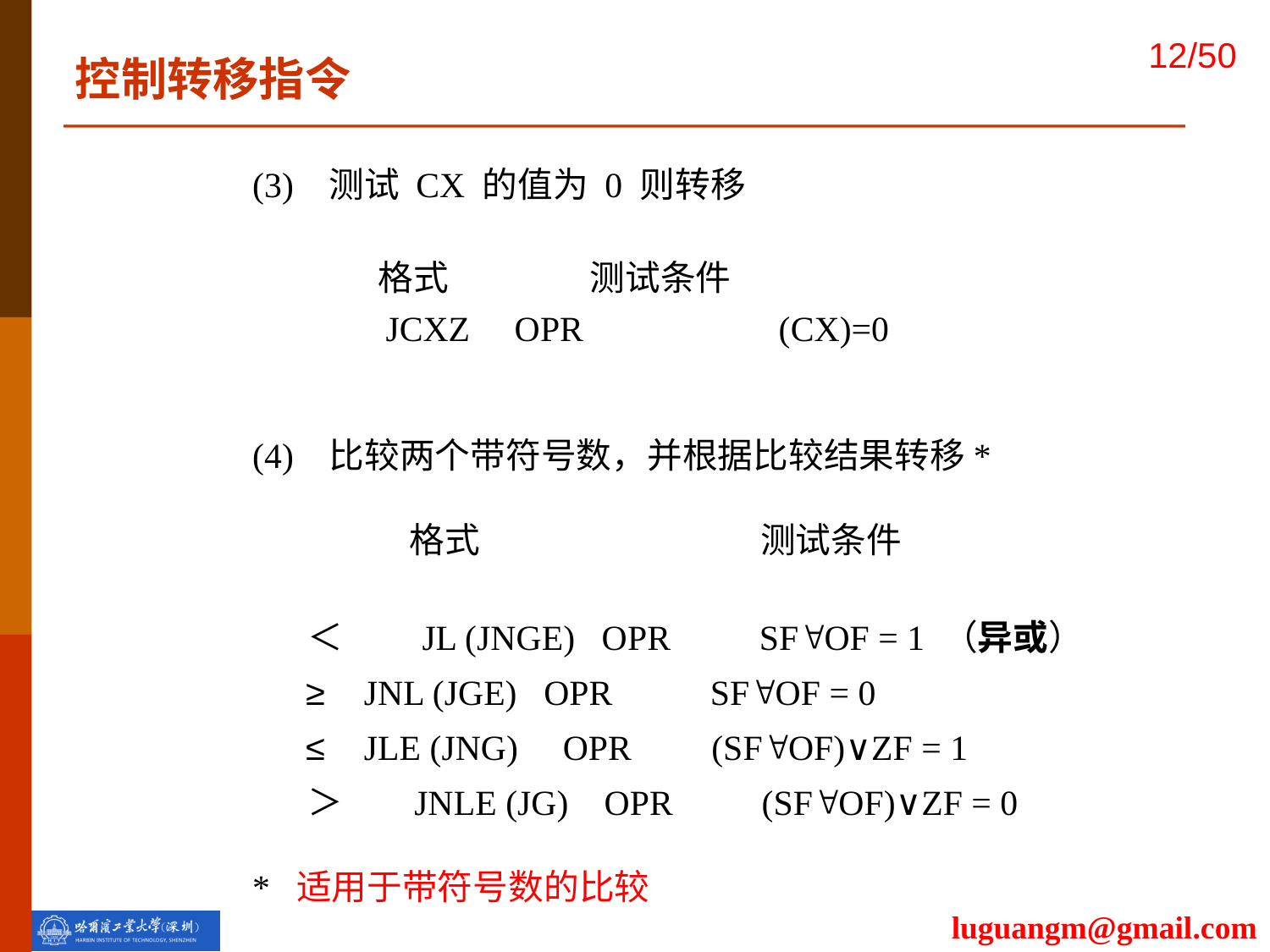

控制转移指令
(3)   测试 CX 的值为 0 则转移

               格式                  测试条件
               JCXZ     OPR                      (CX)=0

(4)   比较两个带符号数，并根据比较结果转移*

                   格式       		测试条件

      ＜         JL (JNGE)   OPR          SF∀OF = 1 （异或）
      ≥    JNL (JGE)   OPR           SF∀OF = 0
      ≤    JLE (JNG)     OPR         (SF∀OF)∨ZF = 1
      ＞        JNLE (JG)    OPR          (SF∀OF)∨ZF = 0

*  适用于带符号数的比较